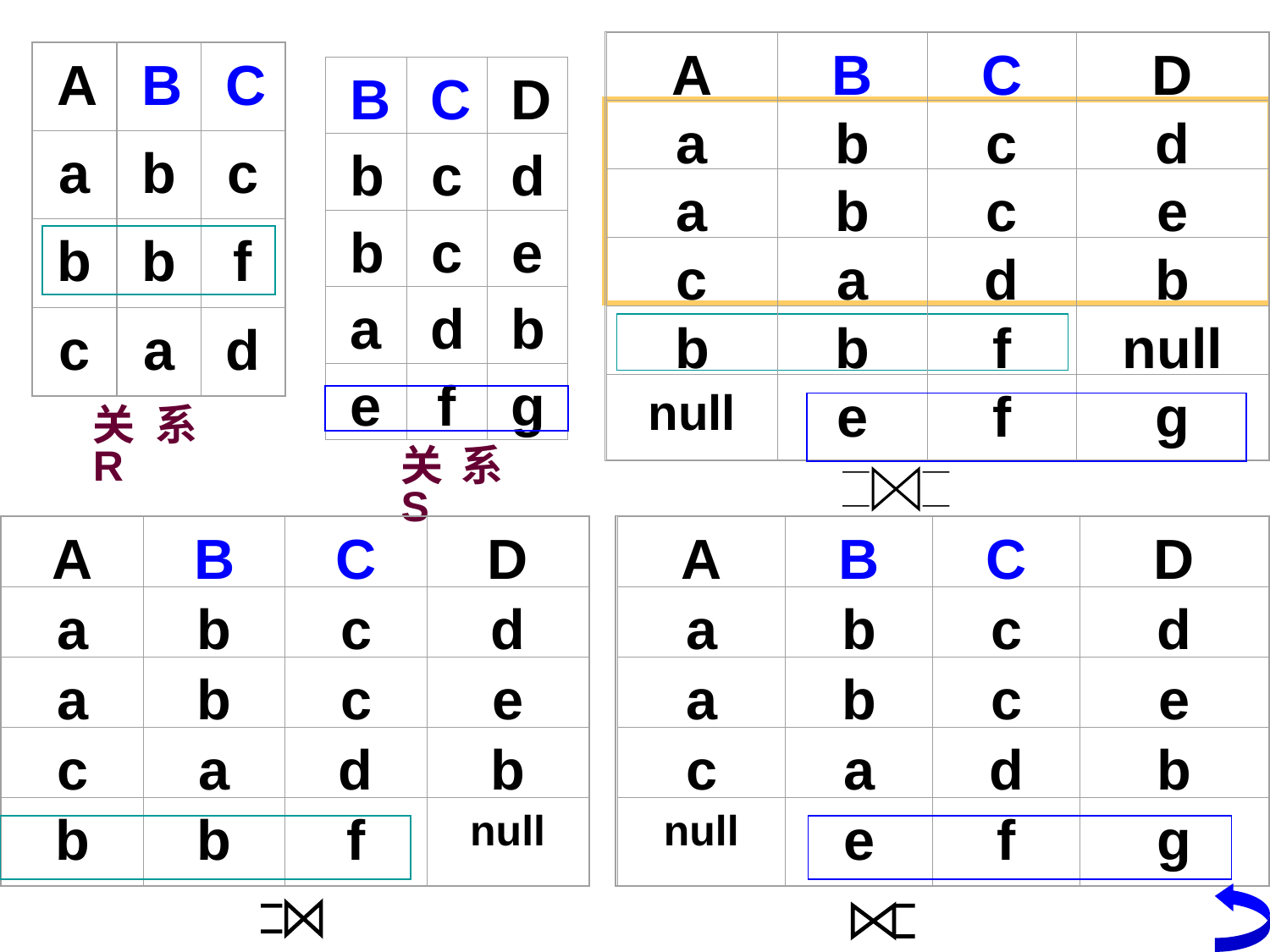

A

B

C

D

a

b

c

d

a

b

c

e

c

a

d

b

b

b

f

null

null

e

f

g

A

B

C

a

b

c

b

b

f

c

a

d

B

C

D

b

c

d

b

c

e

a

d

b

e

f

g

关系R
关系S

A

B

C

D

a

b

c

d

a

b

c

e

c

a

d

b

b

b

f

null

A

B

C

D

a

b

c

d

a

b

c

e

c

a

d

b

null

e

f

g